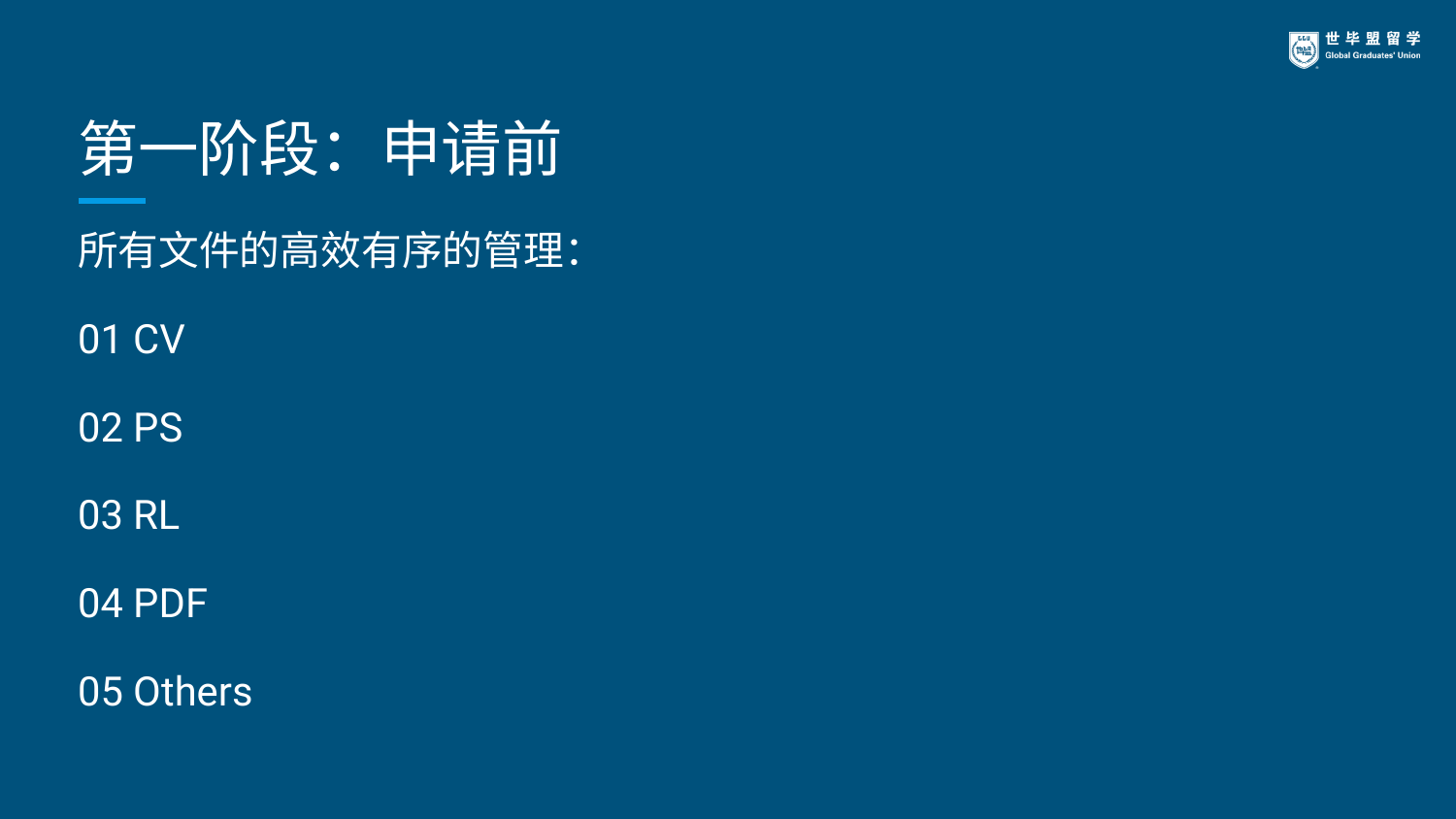

# 第一阶段：申请前
所有文件的高效有序的管理：
01 CV
02 PS
03 RL
04 PDF
05 Others